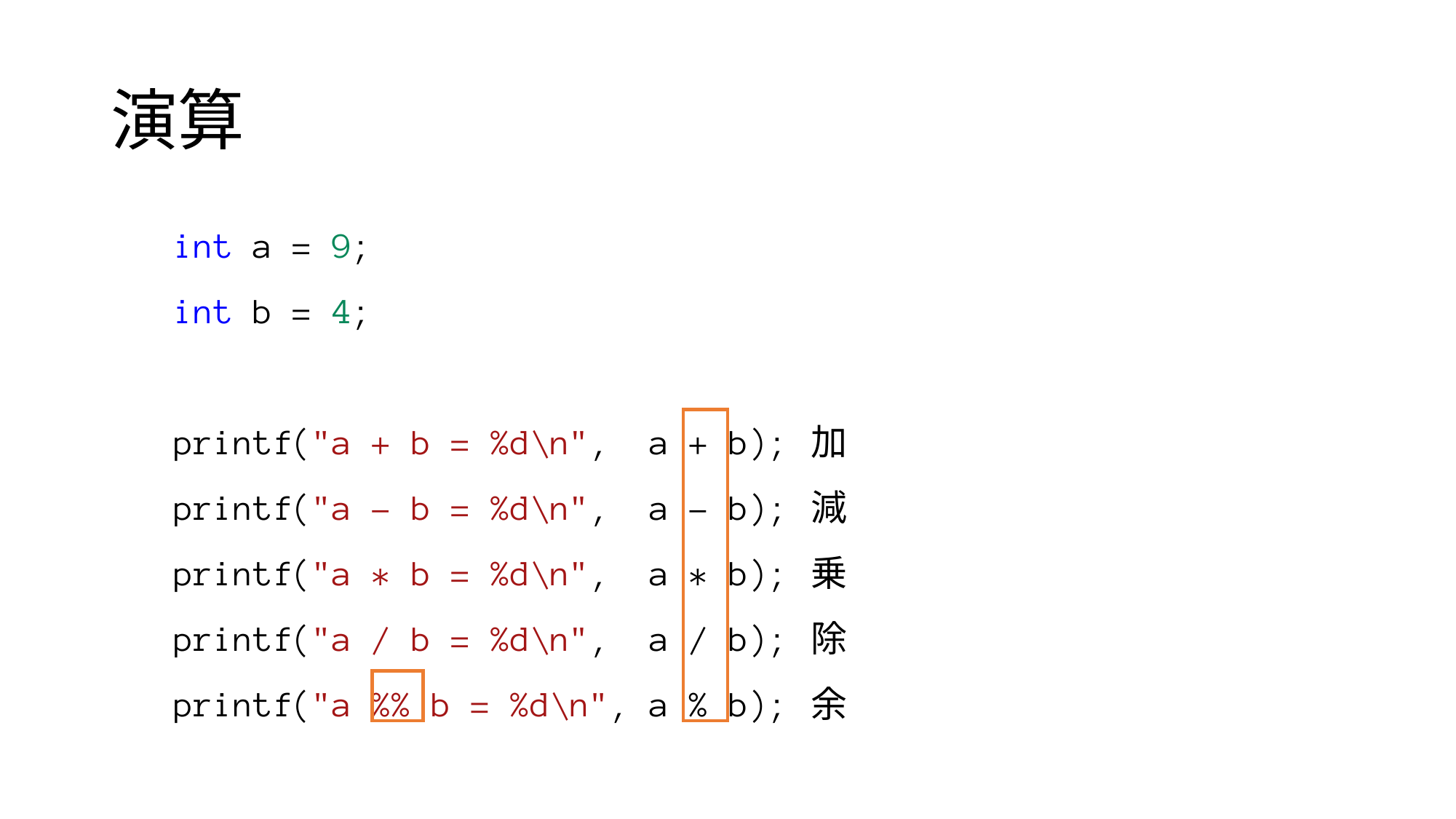

# 演算
int a = 9;
int b = 4;
printf("a + b = %d\n",  a + b);
printf("a - b = %d\n",  a - b);
printf("a * b = %d\n",  a * b);
printf("a / b = %d\n",  a / b);
printf("a %% b = %d\n", a % b);
加
減
乗
除
余